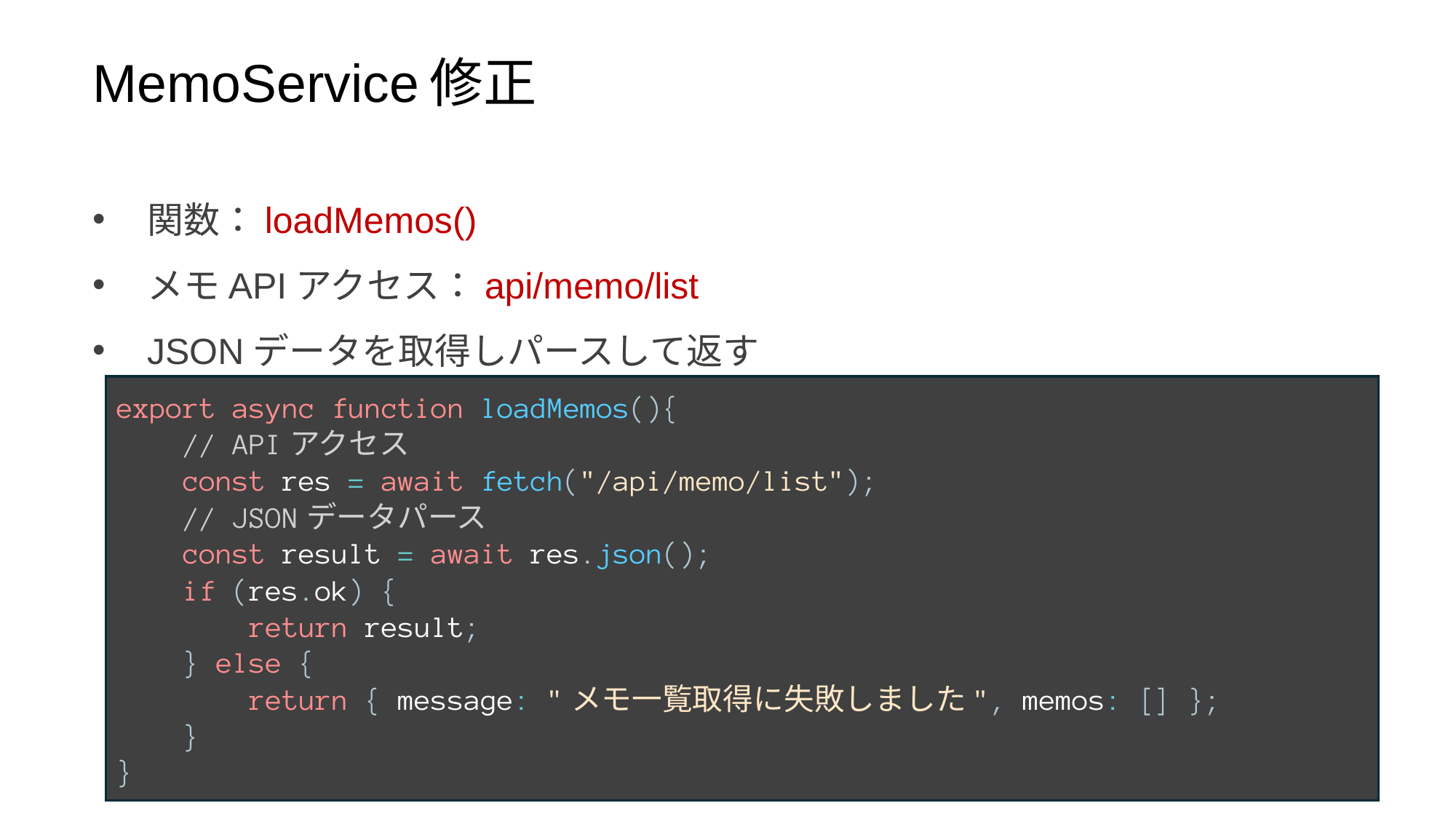

MemoService修正
関数：loadMemos()
メモAPIアクセス：api/memo/list
JSONデータを取得しパースして返す
export async function loadMemos(){
    // APIアクセス
    const res = await fetch("/api/memo/list");
    // JSONデータパース
    const result = await res.json();
    if (res.ok) {
        return result;
    } else {
        return { message: "メモ一覧取得に失敗しました", memos: [] };
    }
}